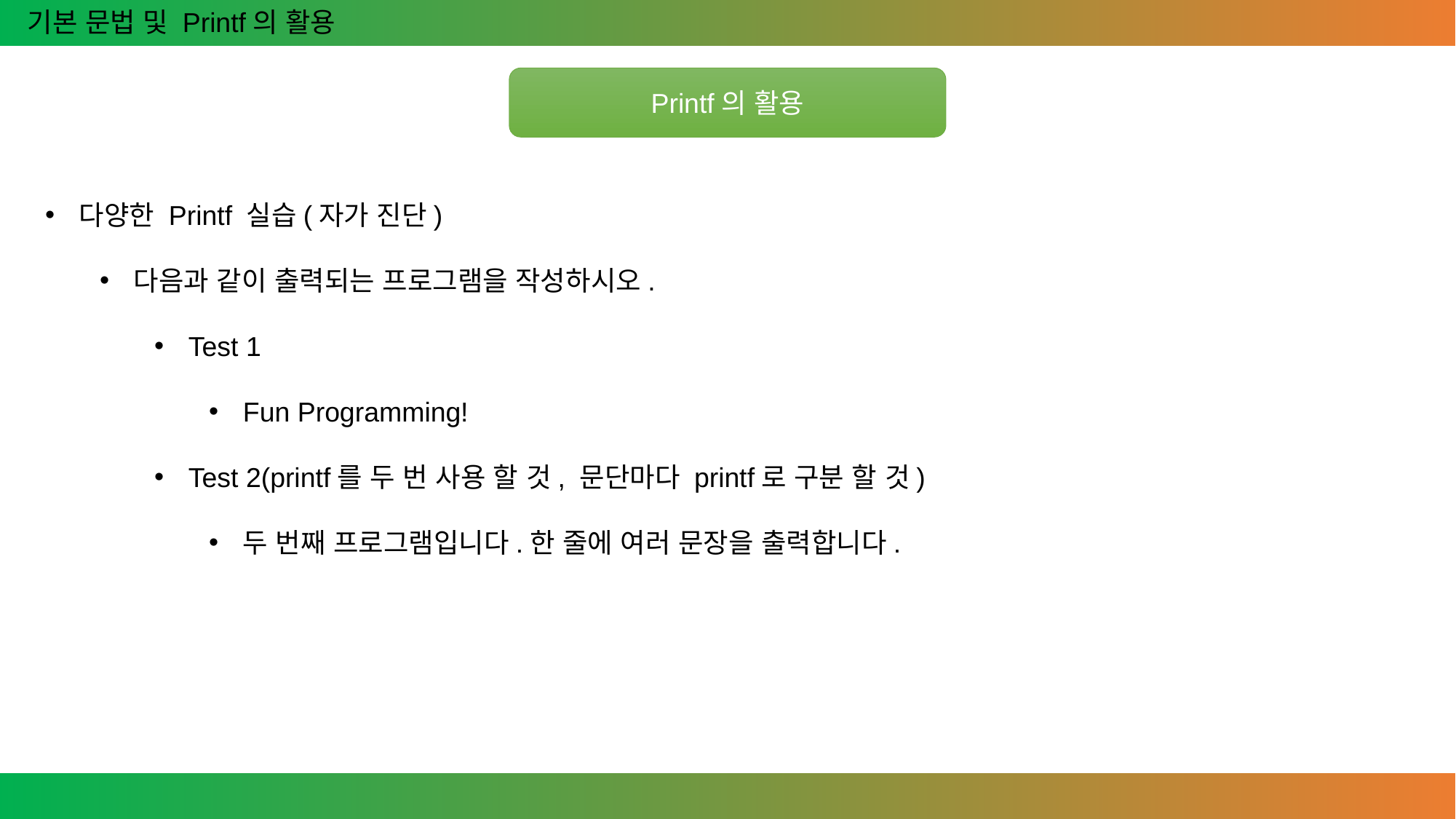

기본 문법 및 Printf의 활용
Printf의 활용
다양한 Printf 실습(자가 진단)
다음과 같이 출력되는 프로그램을 작성하시오.
Test 1
Fun Programming!
Test 2(printf를 두 번 사용 할 것, 문단마다 printf로 구분 할 것)
두 번째 프로그램입니다.한 줄에 여러 문장을 출력합니다.